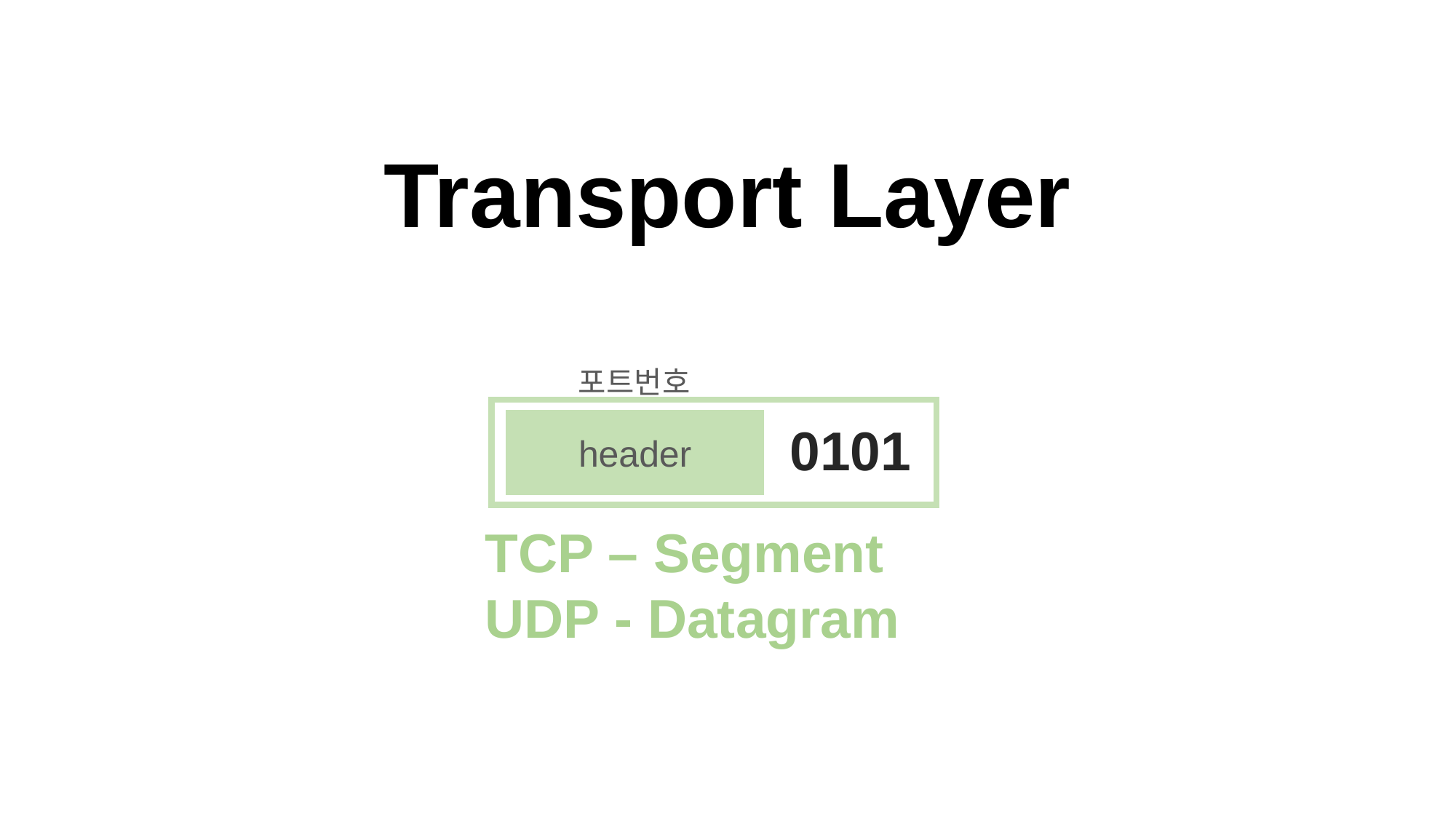

# Transport Layer
포트번호

8080
header
0101
TCP – Segment
UDP - Datagram